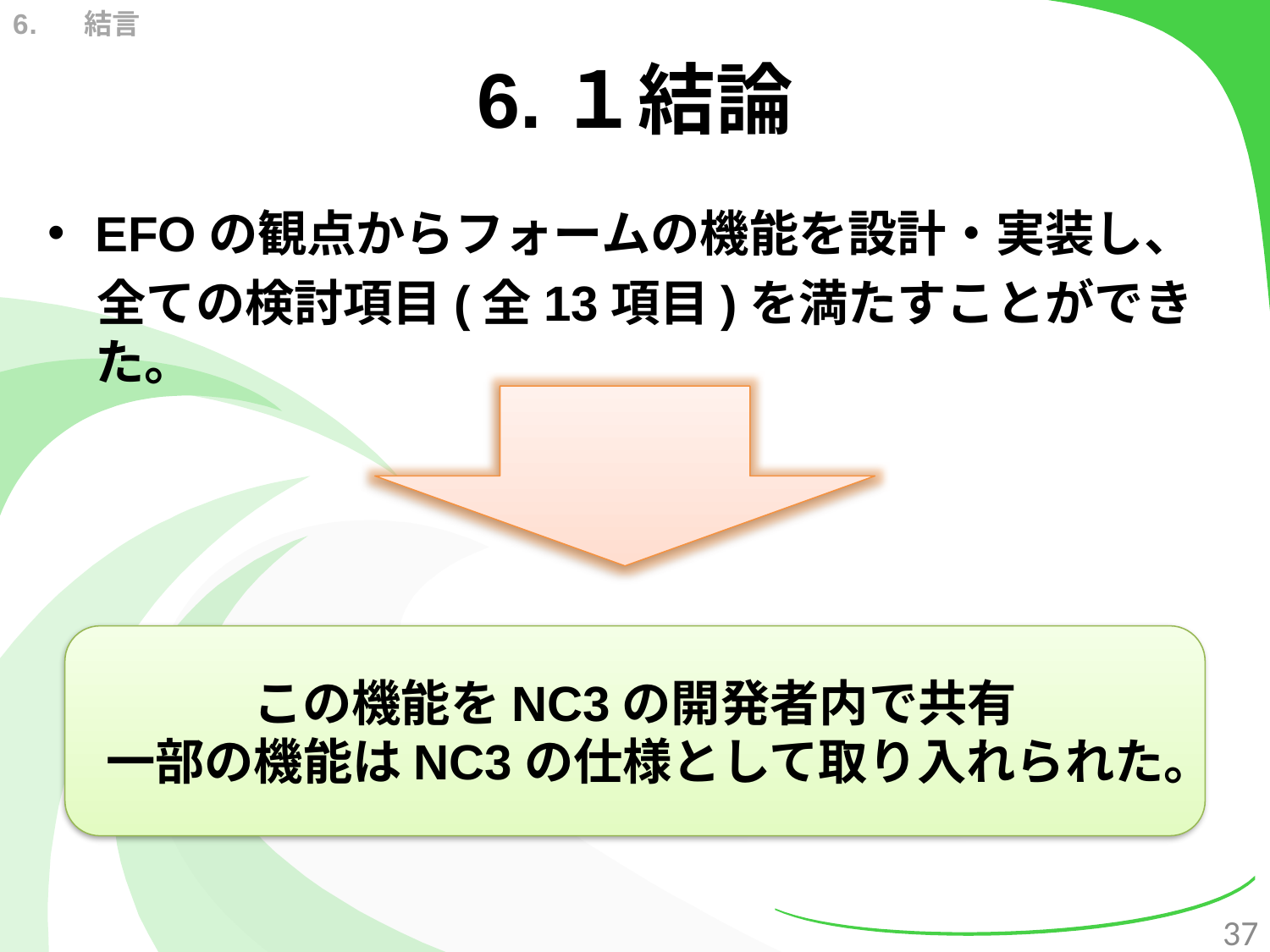

結言
# 6.１結論
EFOの観点からフォームの機能を設計・実装し、
　全ての検討項目(全13項目)を満たすことができた。

この機能をNC3の開発者内で共有
一部の機能はNC3の仕様として取り入れられた。
37